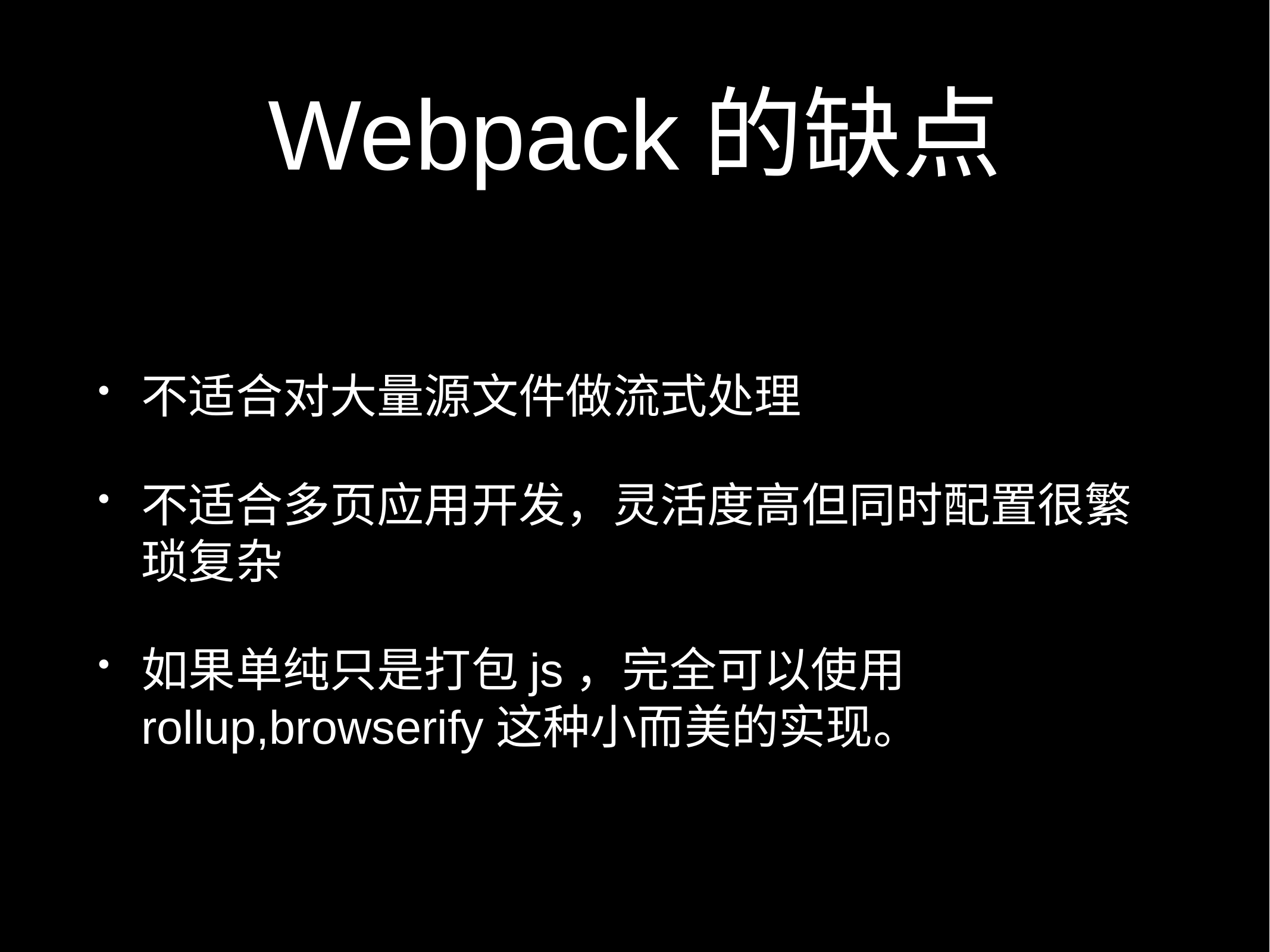

# Webpack的缺点
不适合对大量源文件做流式处理
不适合多页应用开发，灵活度高但同时配置很繁琐复杂
如果单纯只是打包js，完全可以使用rollup,browserify这种小而美的实现。